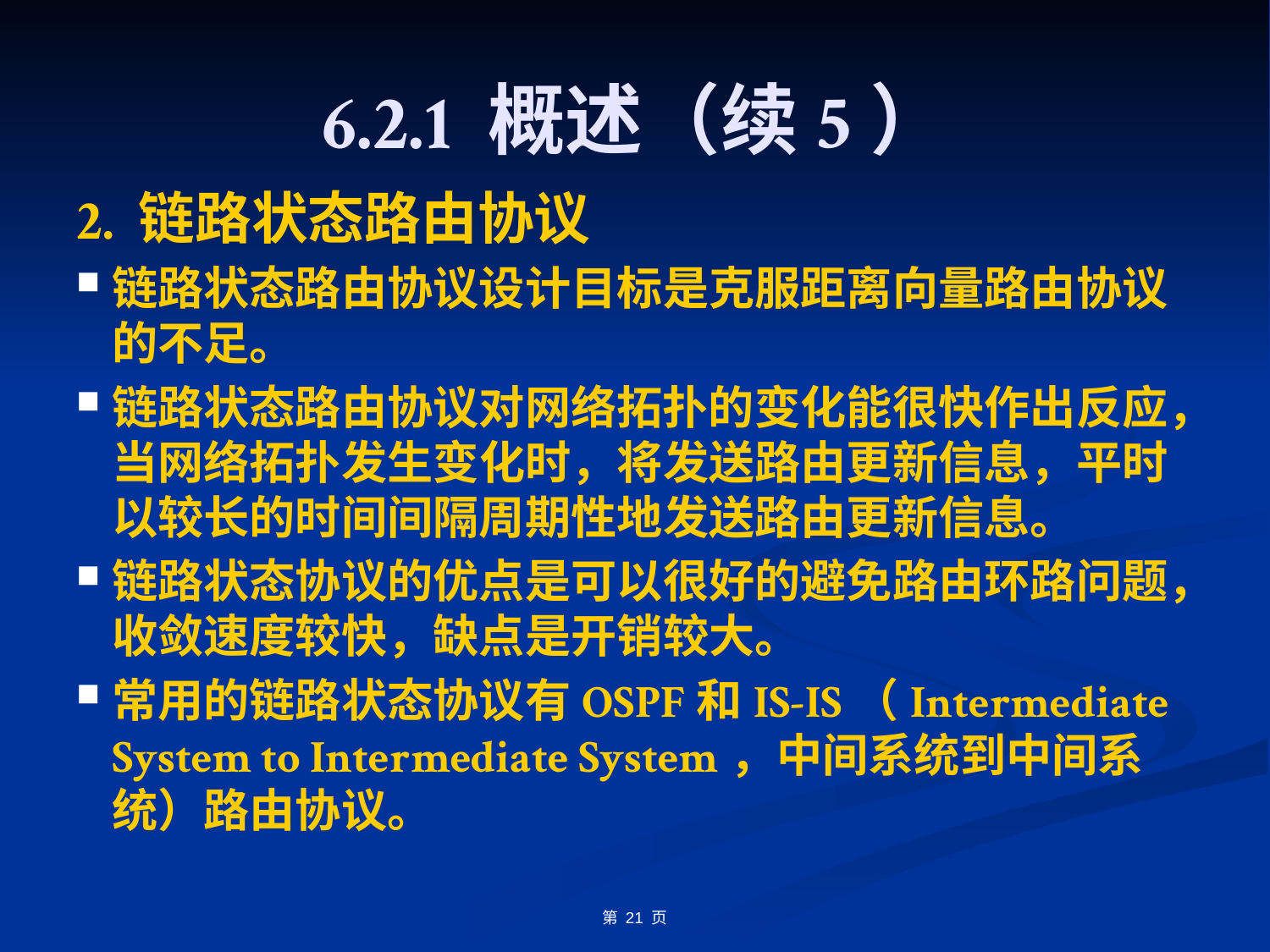

# 6.2.1 概述（续5）
2. 链路状态路由协议
链路状态路由协议设计目标是克服距离向量路由协议的不足。
链路状态路由协议对网络拓扑的变化能很快作出反应，当网络拓扑发生变化时，将发送路由更新信息，平时以较长的时间间隔周期性地发送路由更新信息。
链路状态协议的优点是可以很好的避免路由环路问题，收敛速度较快，缺点是开销较大。
常用的链路状态协议有OSPF和IS-IS（Intermediate System to Intermediate System，中间系统到中间系统）路由协议。

第 21 页